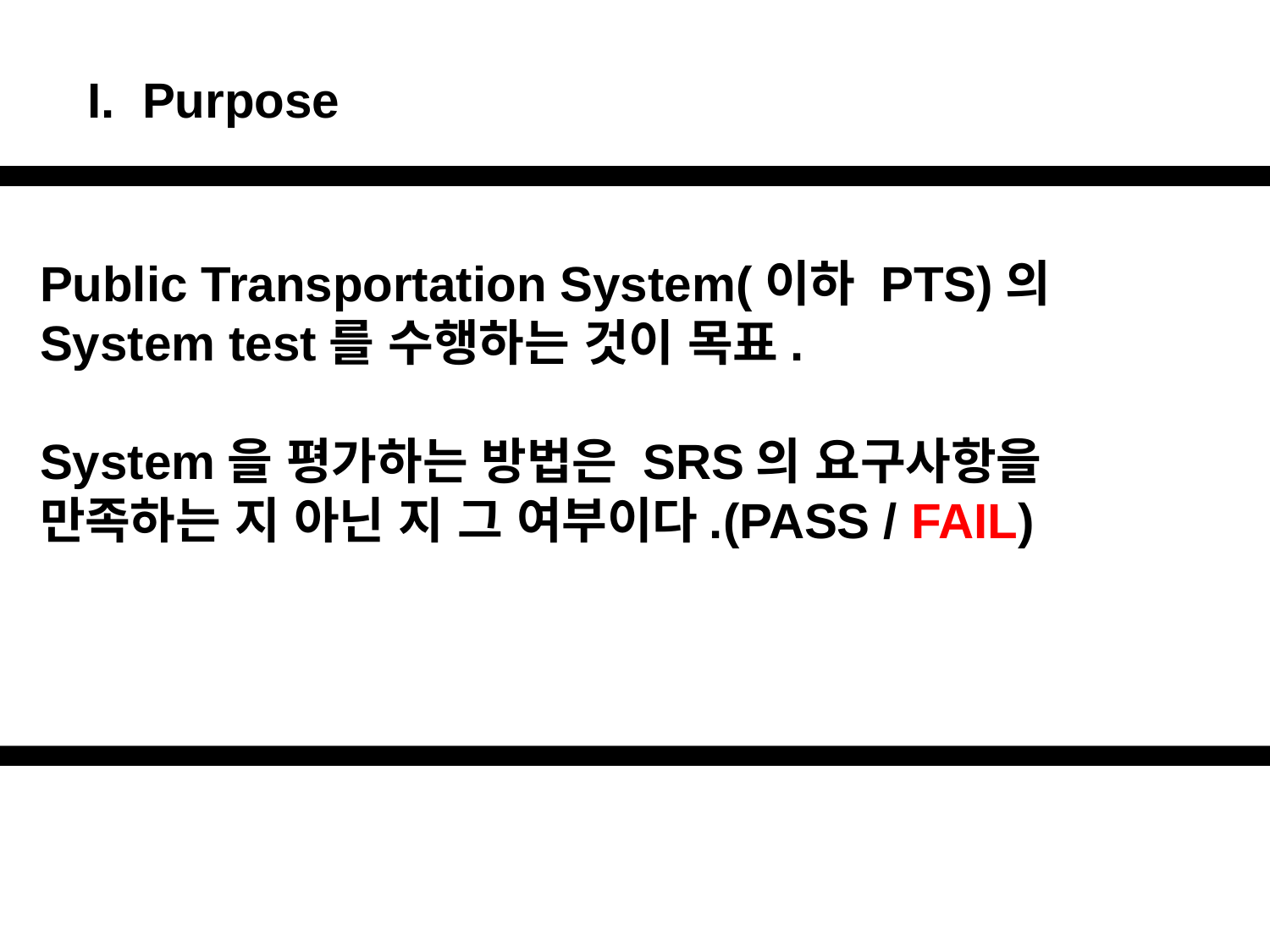

I.  Purpose

Public Transportation System(이하 PTS)의 System test를 수행하는 것이 목표.

System을 평가하는 방법은 SRS의 요구사항을 만족하는 지 아닌 지 그 여부이다.(PASS / FAIL)